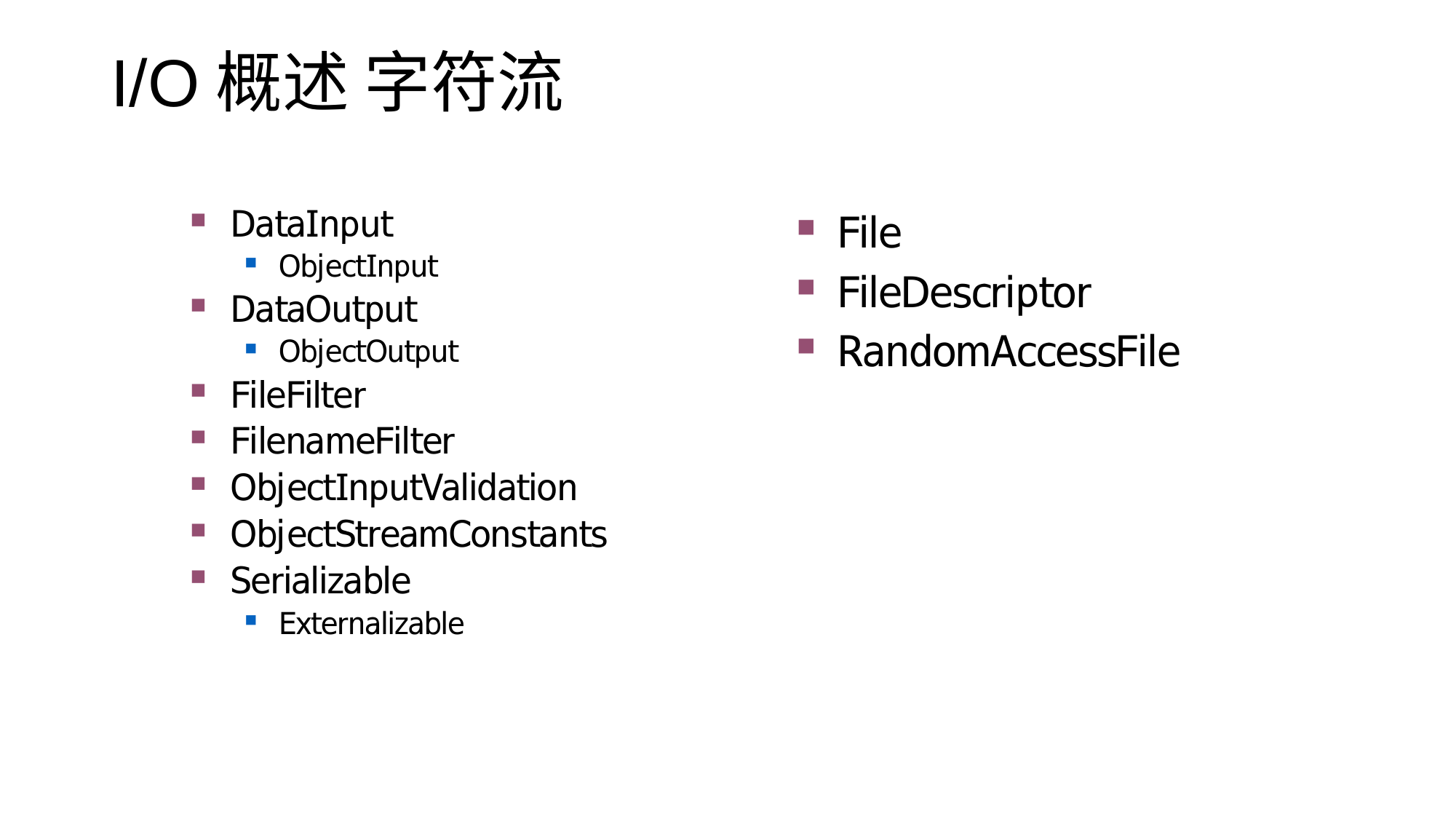

I/O概述 字符流
DataInput
ObjectInput
DataOutput
ObjectOutput
FileFilter
FilenameFilter
ObjectInputValidation
ObjectStreamConstants
Serializable
Externalizable
File
FileDescriptor
RandomAccessFile